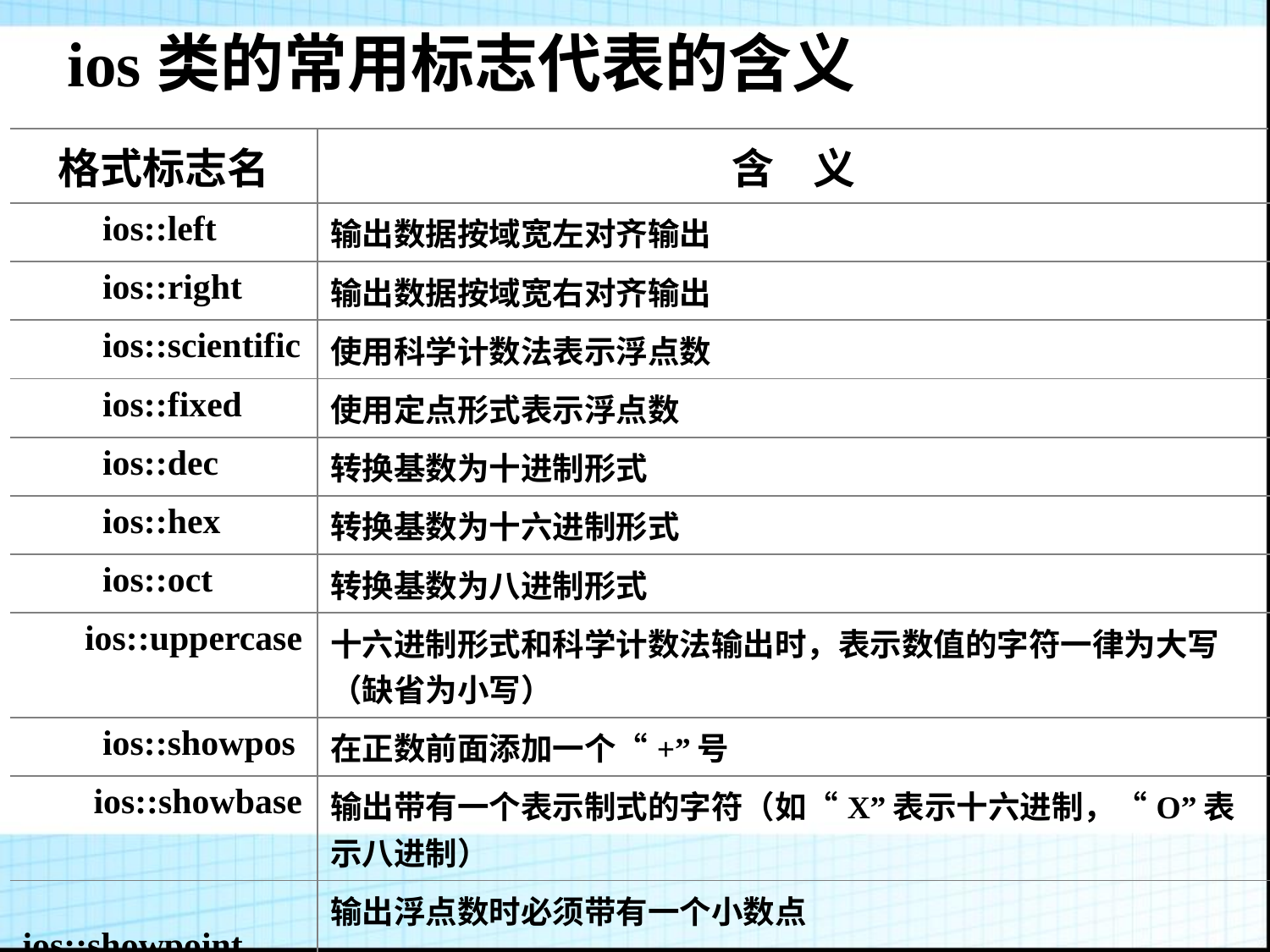

ios类的常用标志代表的含义
| 格式标志名 | 含 义 |
| --- | --- |
| ios::left | 输出数据按域宽左对齐输出 |
| ios::right | 输出数据按域宽右对齐输出 |
| ios::scientific | 使用科学计数法表示浮点数 |
| ios::fixed | 使用定点形式表示浮点数 |
| ios::dec | 转换基数为十进制形式 |
| ios::hex | 转换基数为十六进制形式 |
| ios::oct | 转换基数为八进制形式 |
| ios::uppercase | 十六进制形式和科学计数法输出时，表示数值的字符一律为大写（缺省为小写） |
| ios::showpos | 在正数前面添加一个“+”号 |
| ios::showbase | 输出带有一个表示制式的字符（如“X”表示十六进制，“O”表示八进制） |
| ios::showpoint | 输出浮点数时必须带有一个小数点 |
| ios::skipws | 在输入时跳过空格 |